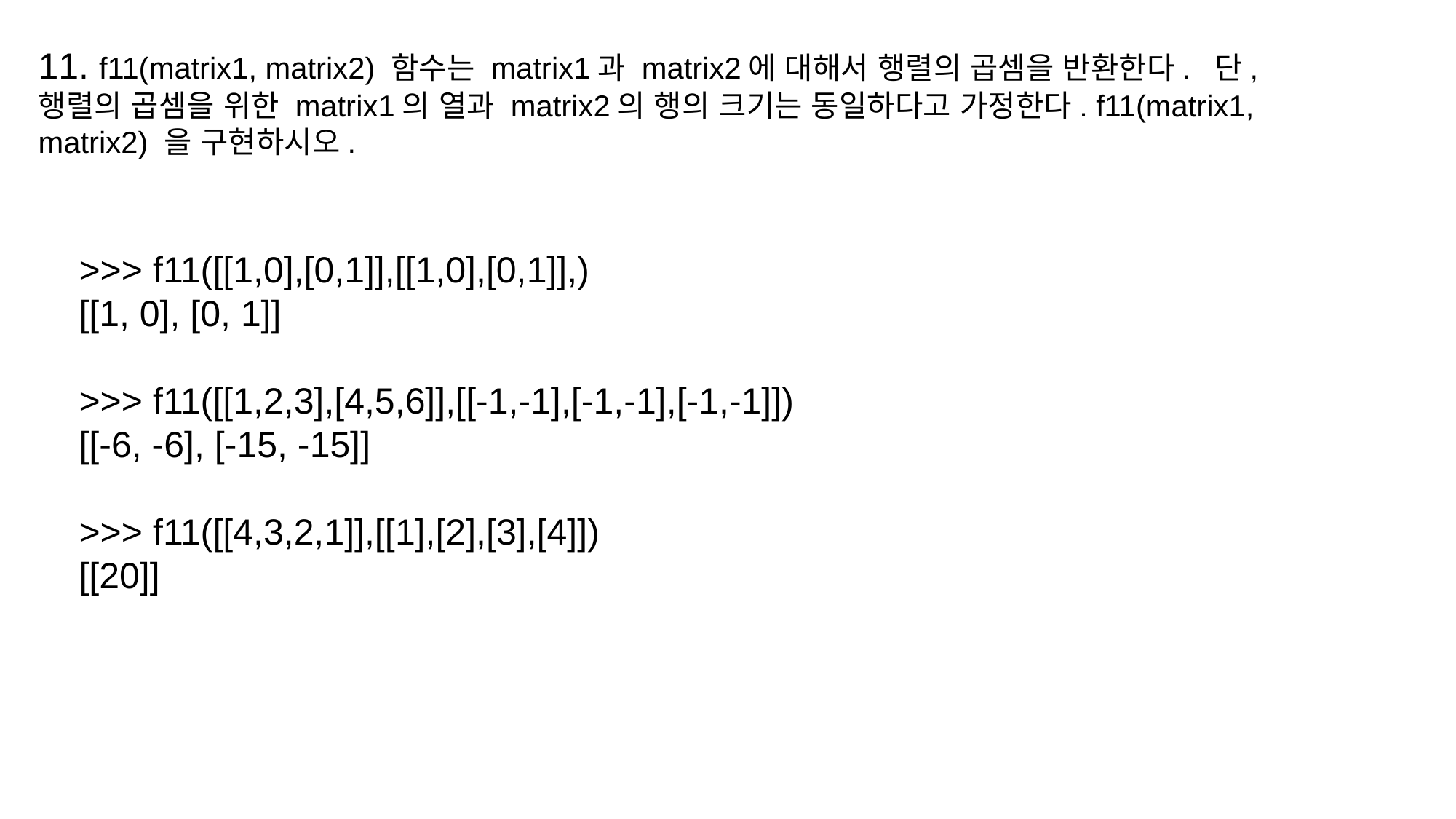

11. f11(matrix1, matrix2) 함수는 matrix1과 matrix2에 대해서 행렬의 곱셈을 반환한다.  단, 행렬의 곱셈을 위한 matrix1의 열과 matrix2의 행의 크기는 동일하다고 가정한다. f11(matrix1, matrix2) 을 구현하시오.

    >>> f11([[1,0],[0,1]],[[1,0],[0,1]],)
    [[1, 0], [0, 1]]

    >>> f11([[1,2,3],[4,5,6]],[[-1,-1],[-1,-1],[-1,-1]])
    [[-6, -6], [-15, -15]]

    >>> f11([[4,3,2,1]],[[1],[2],[3],[4]])
    [[20]]